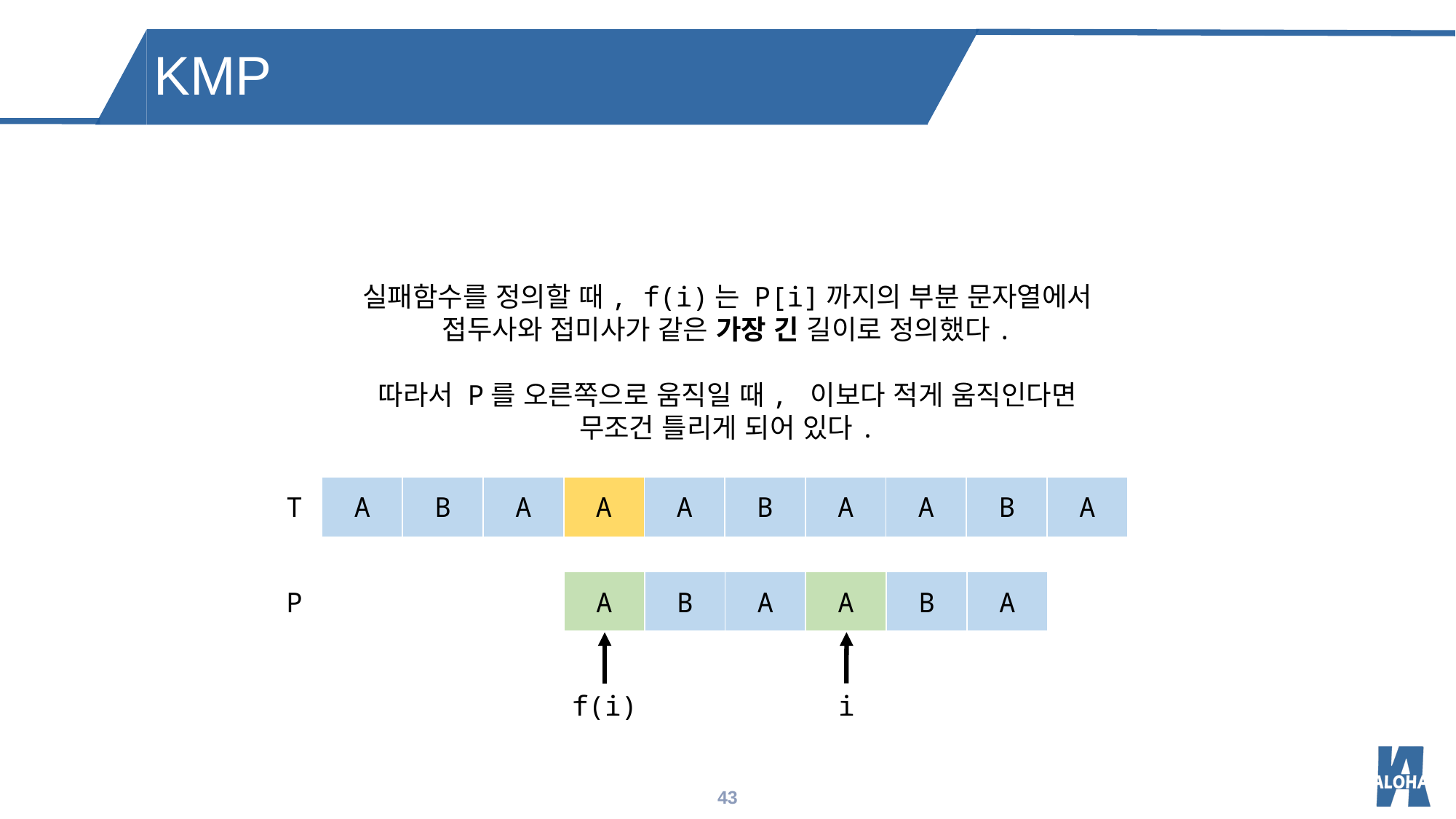

KMP
실패함수를 정의할 때, f(i)는 P[i]까지의 부분 문자열에서
접두사와 접미사가 같은 가장 긴 길이로 정의했다.

따라서 P를 오른쪽으로 움직일 때, 이보다 적게 움직인다면
무조건 틀리게 되어 있다.
| A | B | A | A | A | B | A | A | B | A |
| --- | --- | --- | --- | --- | --- | --- | --- | --- | --- |
T
| A | B | A | A | B | A |
| --- | --- | --- | --- | --- | --- |
P
f(i)
i
43